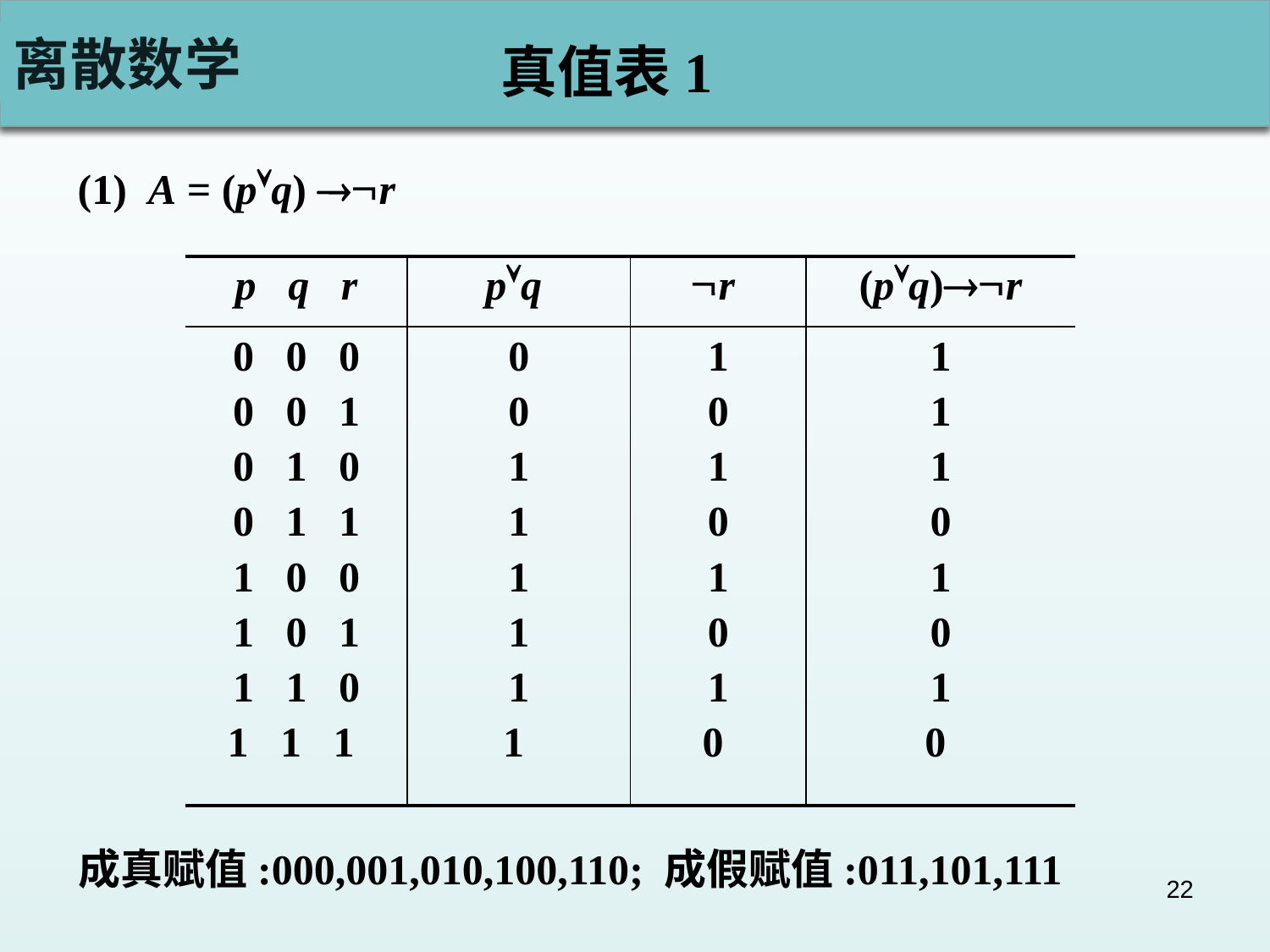

真值表1
(1)  A = (p∨q) →¬r
| p q r | p∨q | ¬r | (p∨q)→¬r |
| --- | --- | --- | --- |
| 0 0 0 0 0 1 0 1 0 0 1 1 1 0 0 1 0 1 1 1 0 1 1 1 | 0 0 1 1 1 1 1 1 | 1 0 1 0 1 0 1 0 | 1 1 1 0 1 0 1 0 |
成真赋值:000,001,010,100,110; 成假赋值:011,101,111
22